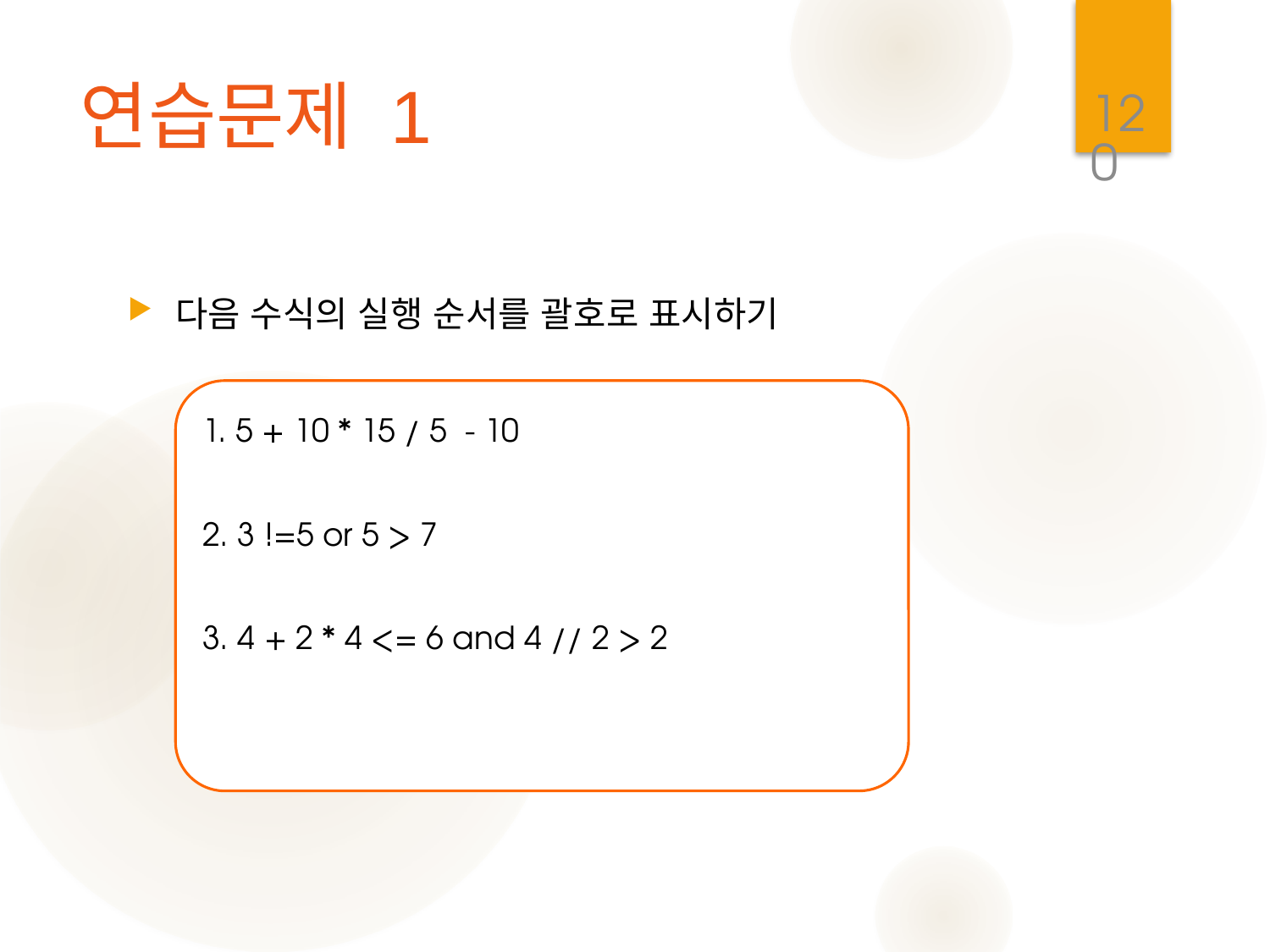

120
# 연습문제 1
다음 수식의 실행 순서를 괄호로 표시하기

1. 5 + 10 * 15 / 5  - 10

2. 3 !=5 or 5 > 7

3. 4 + 2 * 4 <= 6 and 4 // 2 > 2